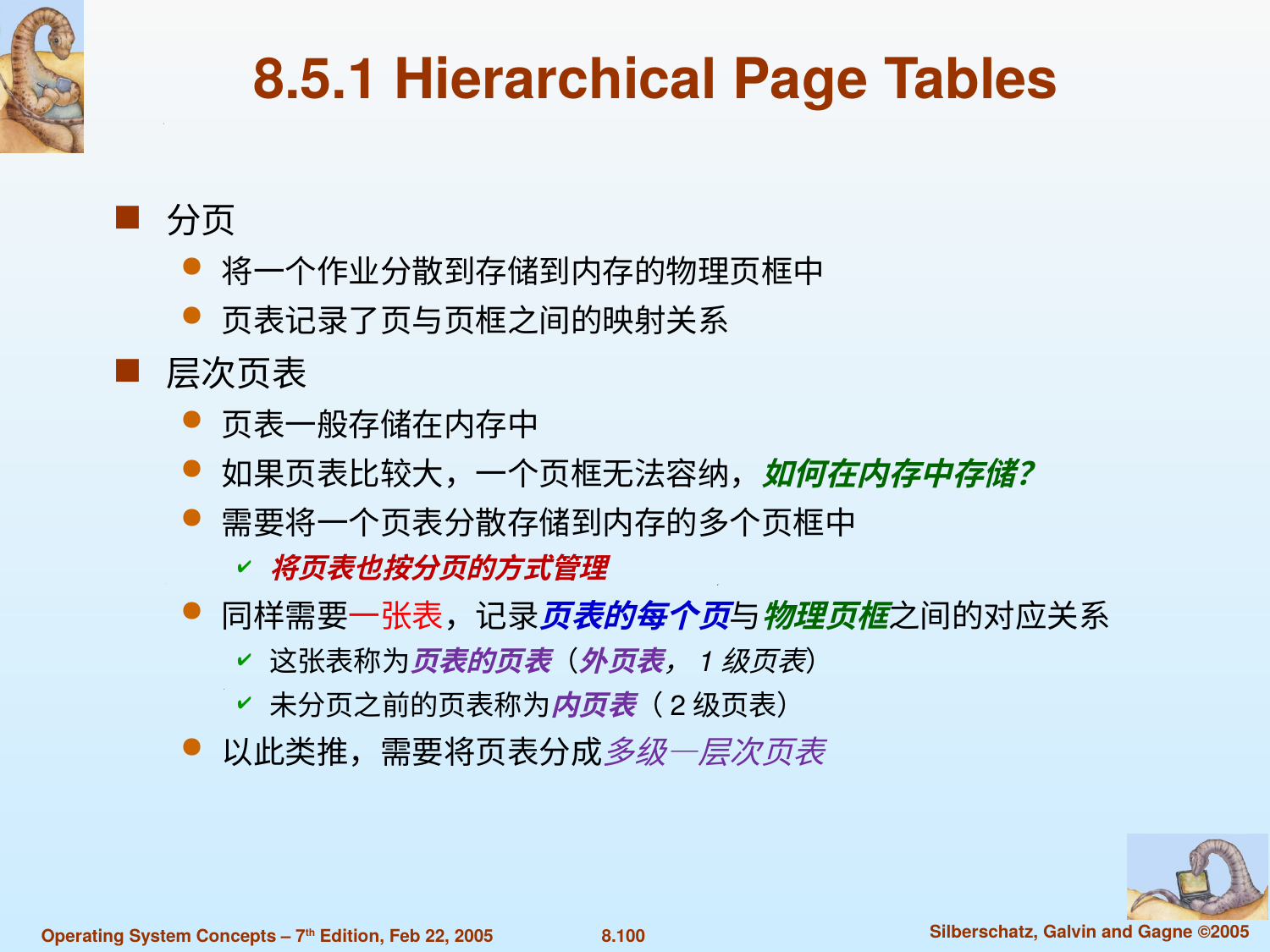

8.5.1 Hierarchical Page Tables
分页
将一个作业分散到存储到内存的物理页框中
页表记录了页与页框之间的映射关系
层次页表
页表一般存储在内存中
如果页表比较大，一个页框无法容纳，如何在内存中存储？
需要将一个页表分散存储到内存的多个页框中
将页表也按分页的方式管理
同样需要一张表，记录页表的每个页与物理页框之间的对应关系
这张表称为页表的页表（外页表，1级页表）
未分页之前的页表称为内页表（2级页表）
以此类推，需要将页表分成多级—层次页表